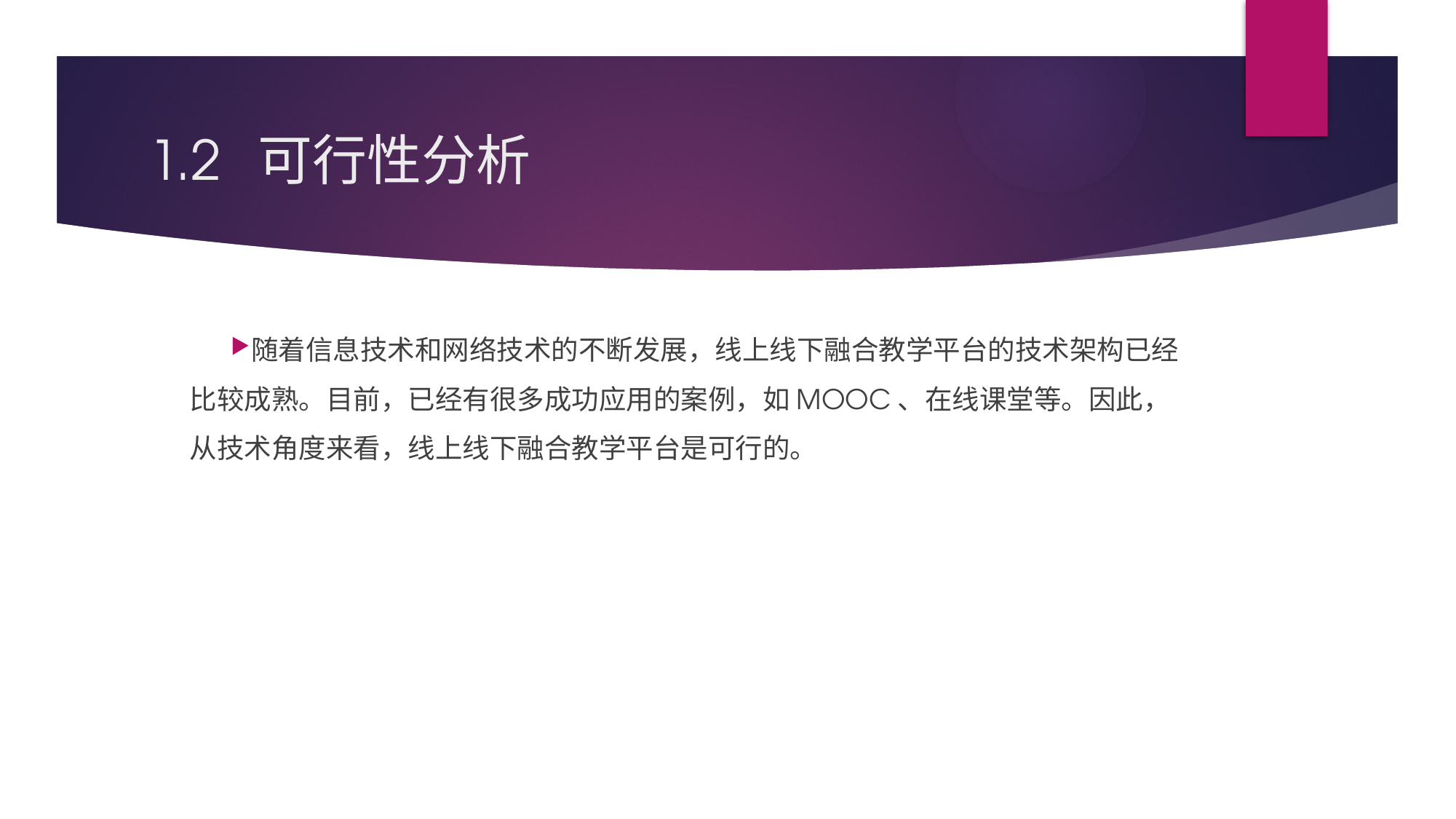

# 1.2	可行性分析
随着信息技术和网络技术的不断发展，线上线下融合教学平台的技术架构已经比较成熟。目前，已经有很多成功应用的案例，如MOOC、在线课堂等。因此，从技术角度来看，线上线下融合教学平台是可行的。